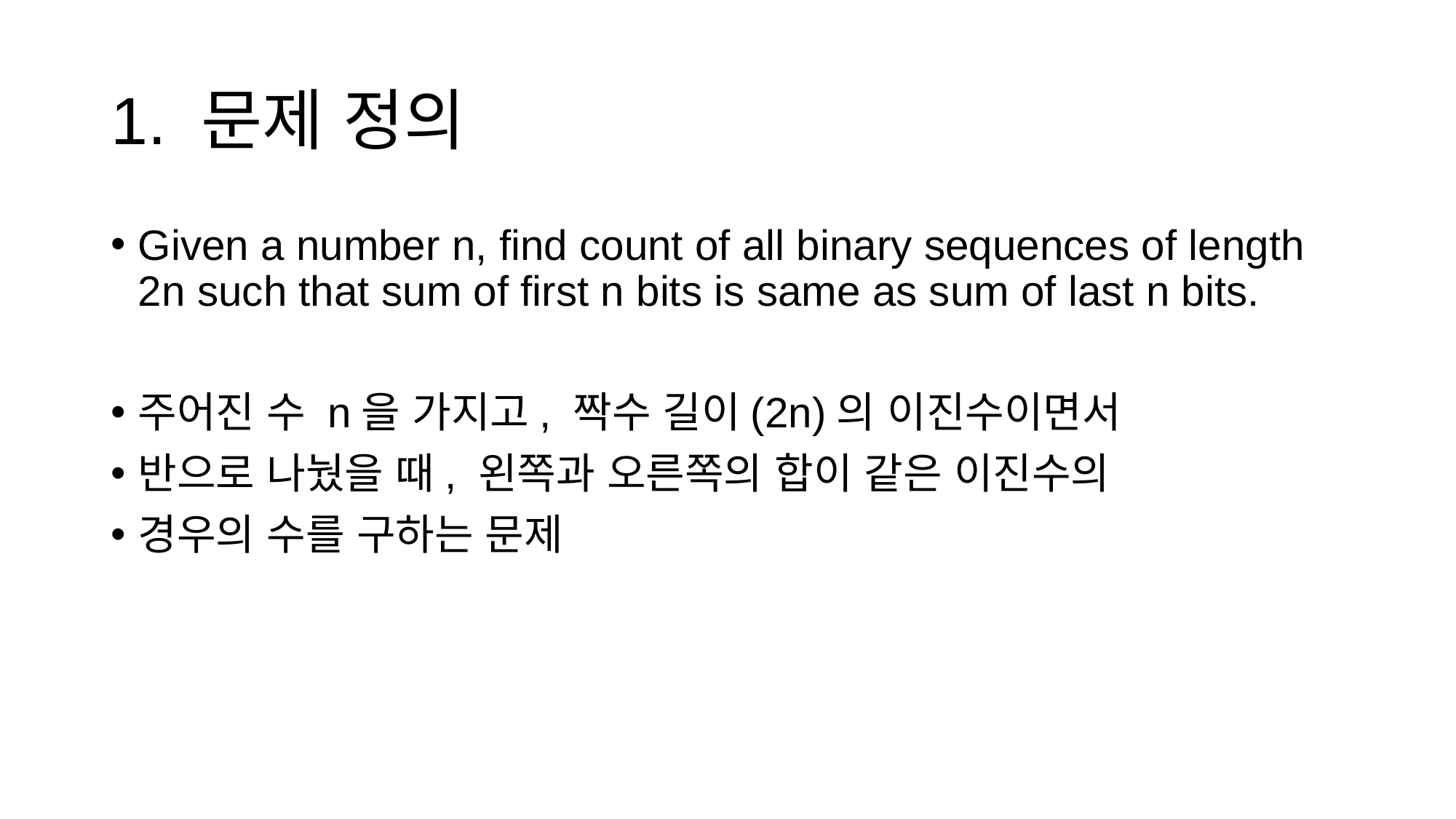

# 1. 문제 정의
Given a number n, find count of all binary sequences of length 2n such that sum of first n bits is same as sum of last n bits.

주어진 수 n을 가지고, 짝수 길이(2n)의 이진수이면서
반으로 나눴을 때, 왼쪽과 오른쪽의 합이 같은 이진수의
경우의 수를 구하는 문제